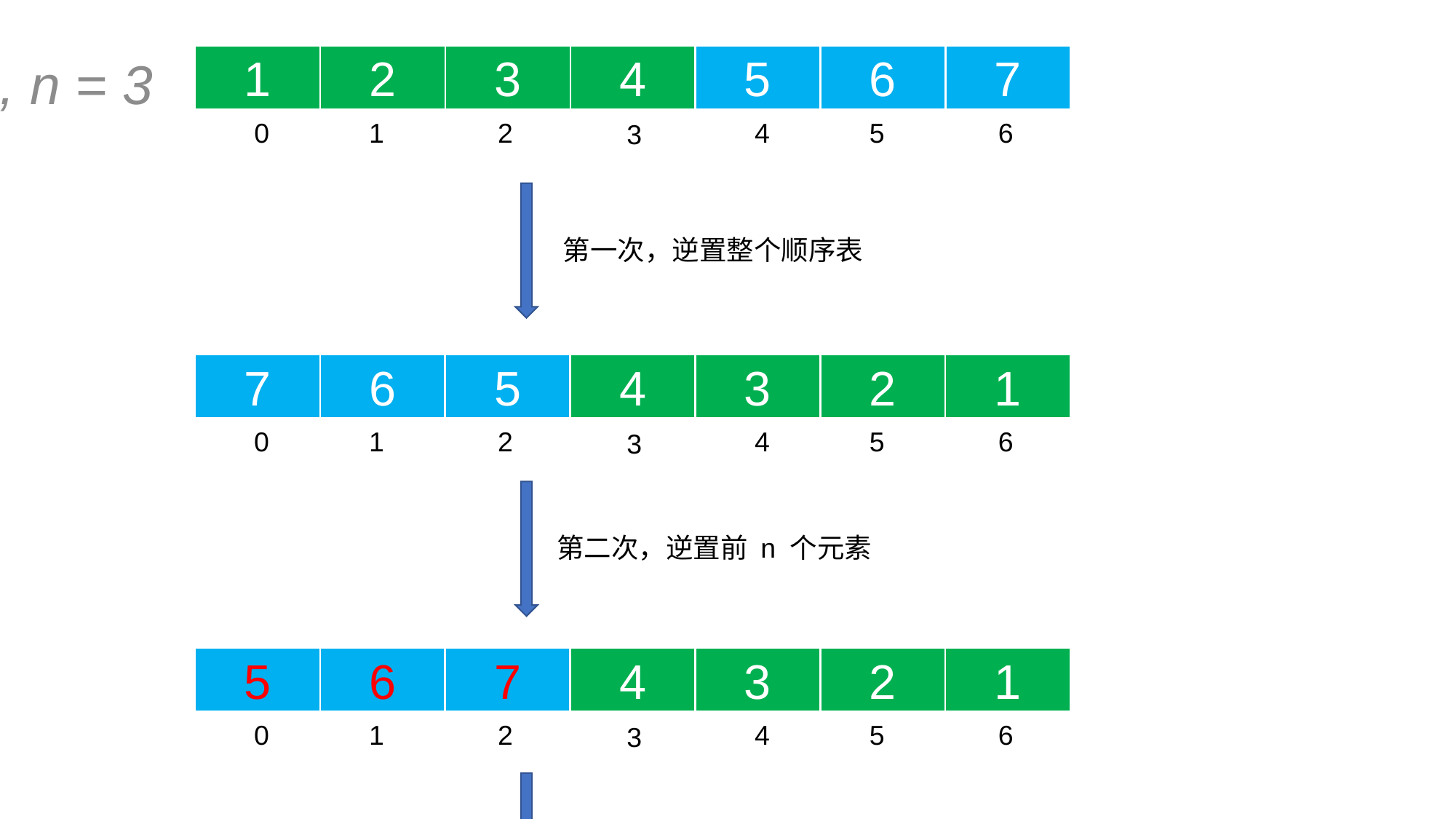

m = 4, n = 3
1
2
3
4
5
6
7
0
1
2
4
5
6
3

第一次，逆置整个顺序表
7
6
5
4
3
2
1
0
1
2
4
5
6
3

第二次，逆置前 n 个元素
5
6
7
4
3
2
1
0
1
2
4
5
6
3

第三次，逆置后 m 个元素
5
6
7
1
2
3
4
0
1
2
4
5
6
3